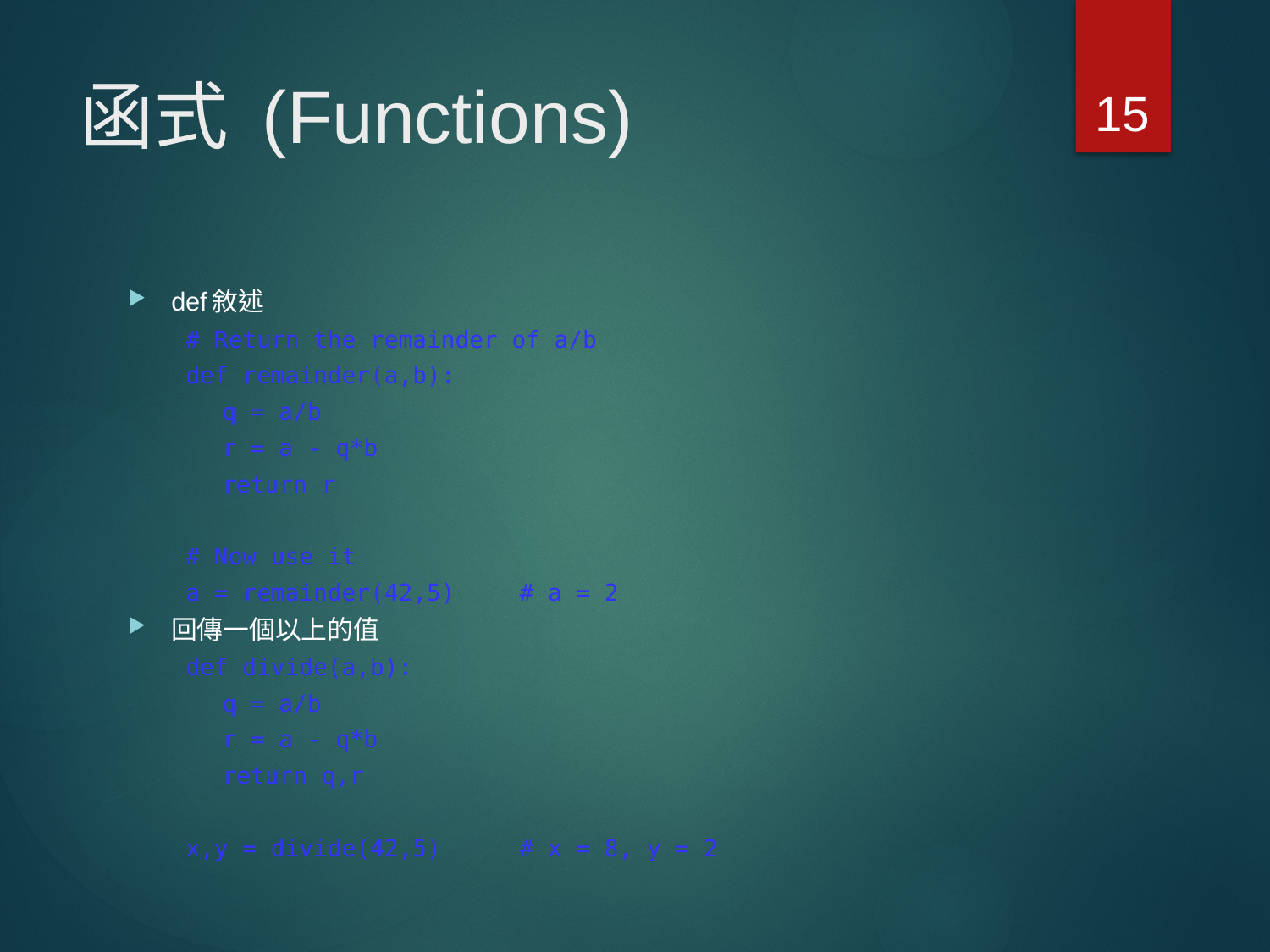

15
# 函式 (Functions)
def敘述
# Return the remainder of a/b
def remainder(a,b):
	q = a/b
	r = a - q*b
	return r

# Now use it
a = remainder(42,5) 		# a = 2
回傳一個以上的值
def divide(a,b):
	q = a/b
	r = a - q*b
	return q,r

x,y = divide(42,5) 		# x = 8, y = 2